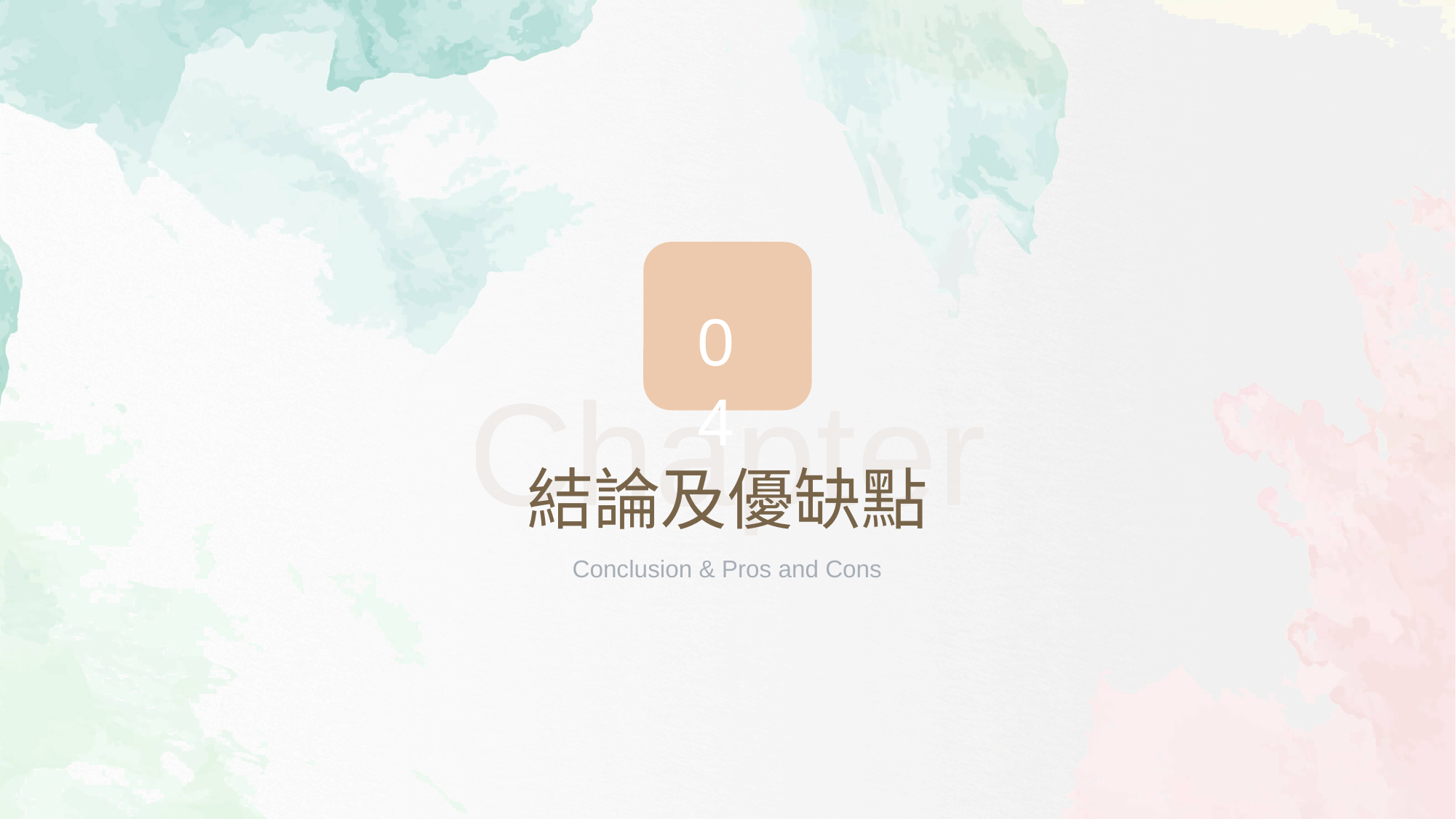

04
Chapter
結論及優缺點
Conclusion & Pros and Cons